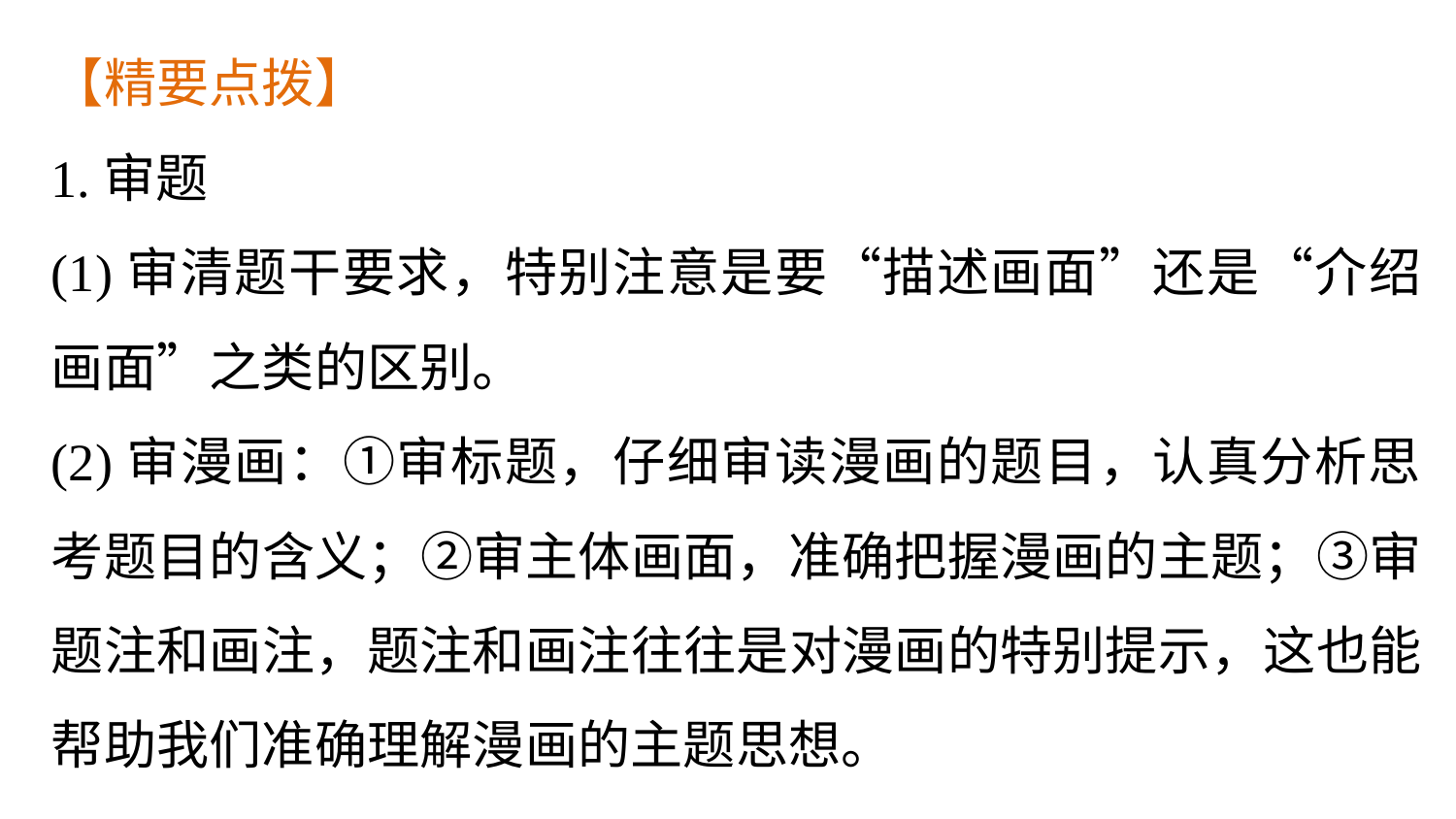

【精要点拨】
1.审题
(1)审清题干要求，特别注意是要“描述画面”还是“介绍画面”之类的区别。
(2)审漫画：①审标题，仔细审读漫画的题目，认真分析思考题目的含义；②审主体画面，准确把握漫画的主题；③审题注和画注，题注和画注往往是对漫画的特别提示，这也能帮助我们准确理解漫画的主题思想。